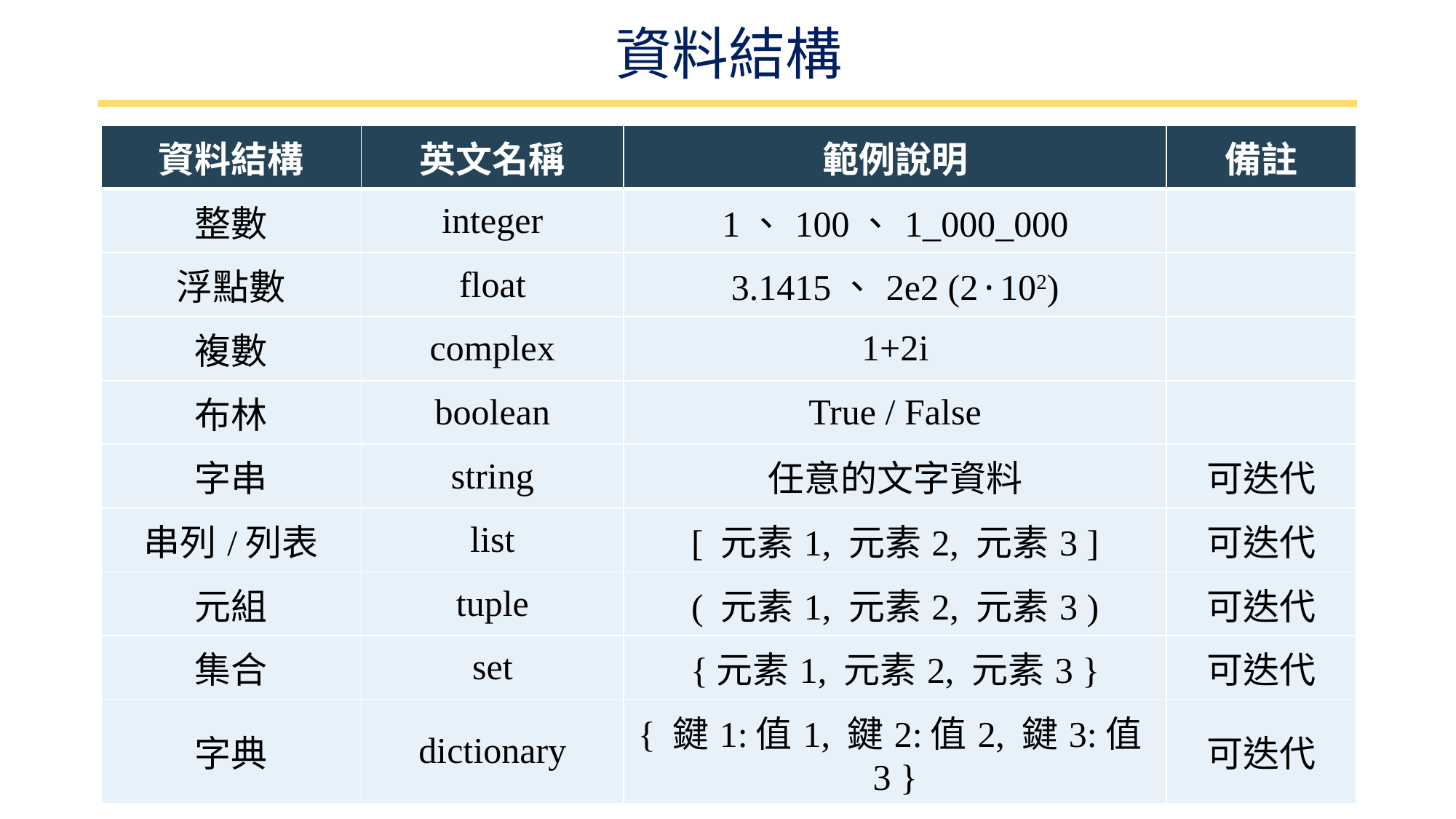

# 資料結構
| 資料結構 | 英文名稱 | 範例說明 | 備註 |
| --- | --- | --- | --- |
| 整數 | integer | 1、100、1\_000\_000 |  |
| 浮點數 | float | 3.1415、2e2 (2·102) |  |
| 複數 | complex | 1+2i |  |
| 布林 | boolean | True / False |  |
| 字串 | string | 任意的文字資料 | 可迭代 |
| 串列/列表 | list | [ 元素1, 元素2, 元素3 ] | 可迭代 |
| 元組 | tuple | ( 元素1, 元素2, 元素3 ) | 可迭代 |
| 集合 | set | {元素1, 元素2, 元素3 } | 可迭代 |
| 字典 | dictionary | { 鍵1:值1, 鍵2:值2, 鍵3:值3 } | 可迭代 |